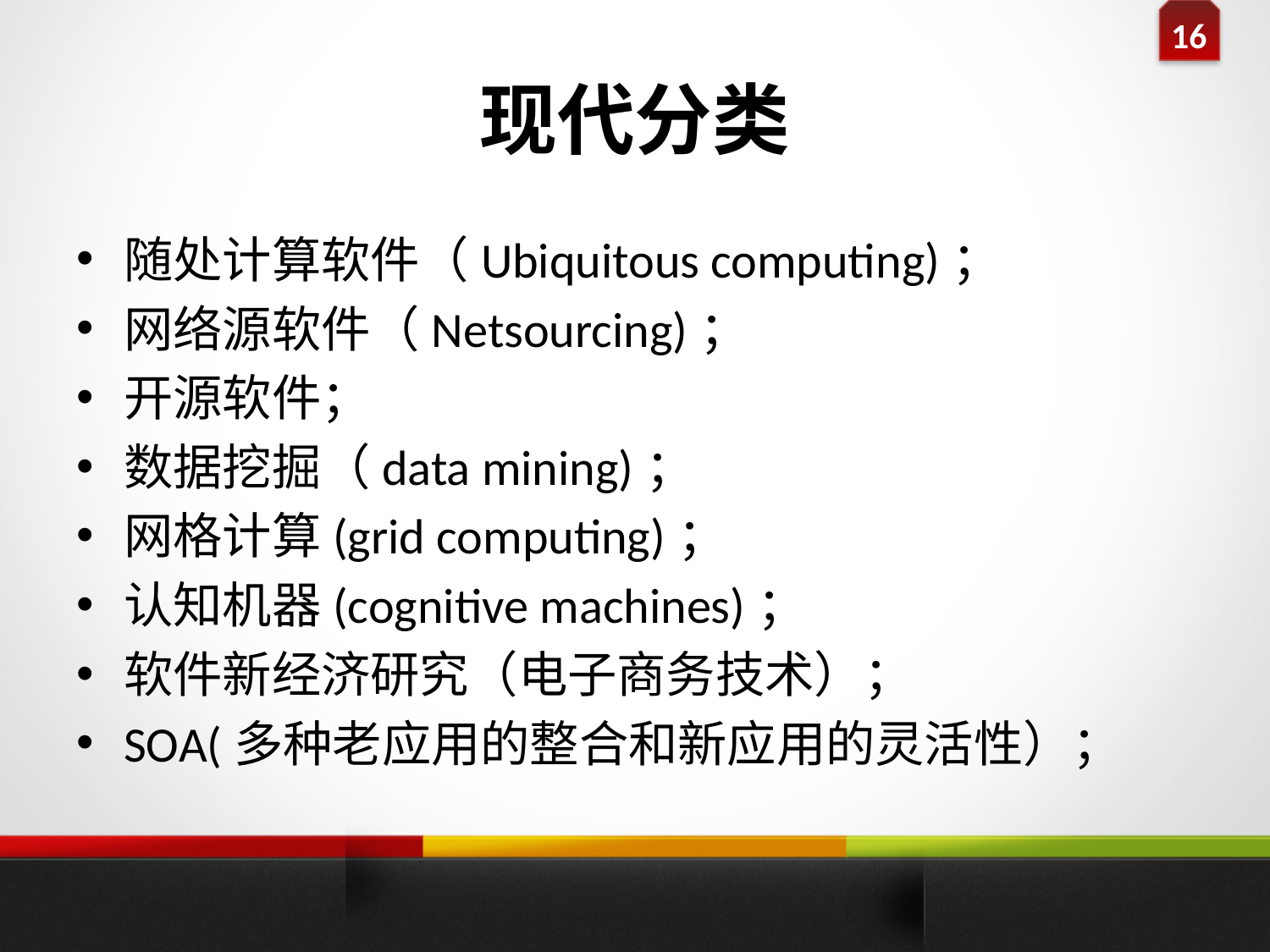

# 现代分类
随处计算软件（Ubiquitous computing)；
网络源软件（Netsourcing)；
开源软件；
数据挖掘（data mining)；
网格计算(grid computing)；
认知机器(cognitive machines)；
软件新经济研究（电子商务技术）；
SOA(多种老应用的整合和新应用的灵活性）；